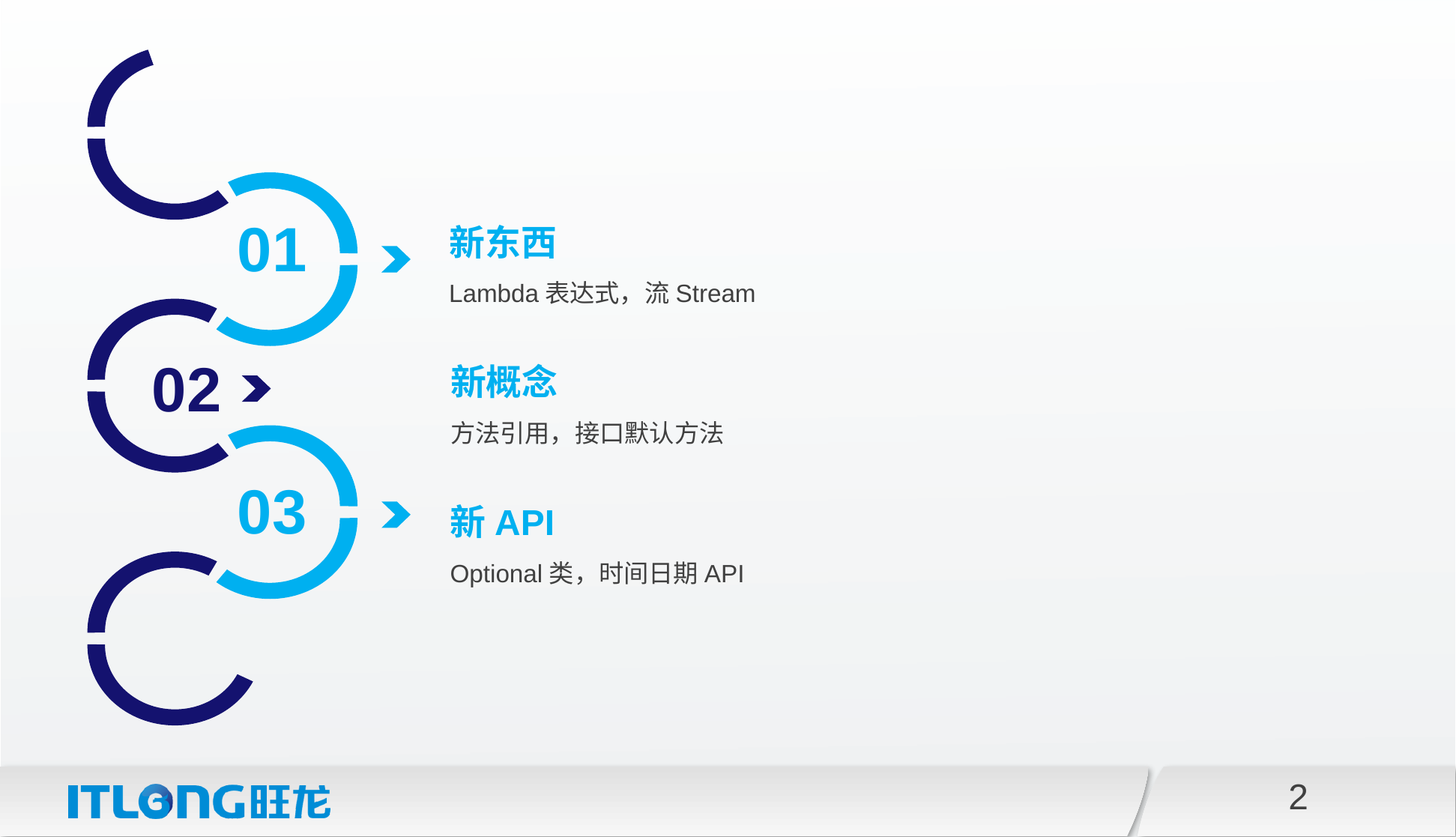

新东西
Lambda表达式，流Stream
01

新概念
方法引用，接口默认方法
02

03
新API
Optional类，时间日期API